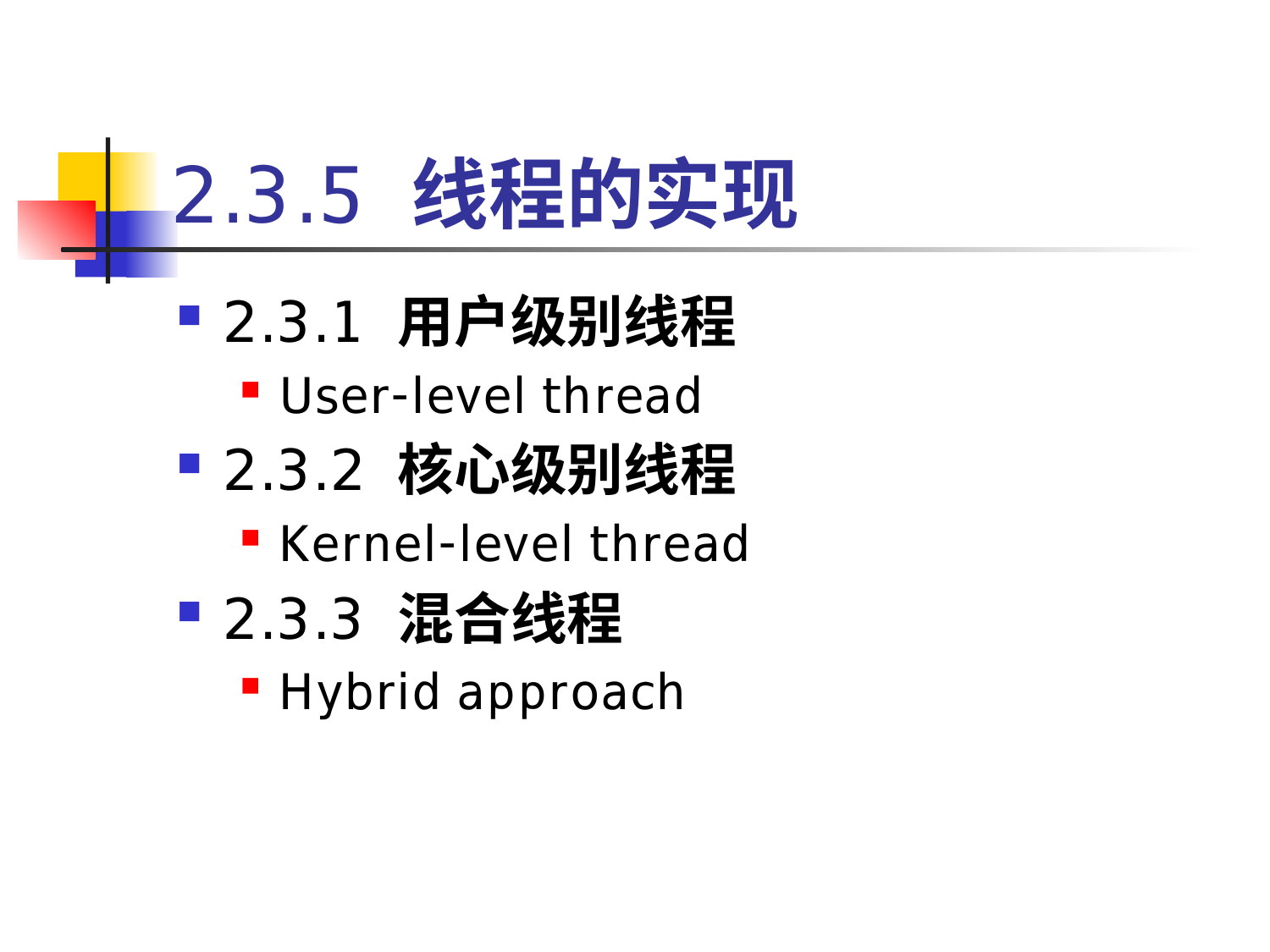

# 2.3.5 线程的实现
2.3.1 用户级别线程
User-level thread
2.3.2 核心级别线程
Kernel-level thread
2.3.3 混合线程
Hybrid approach